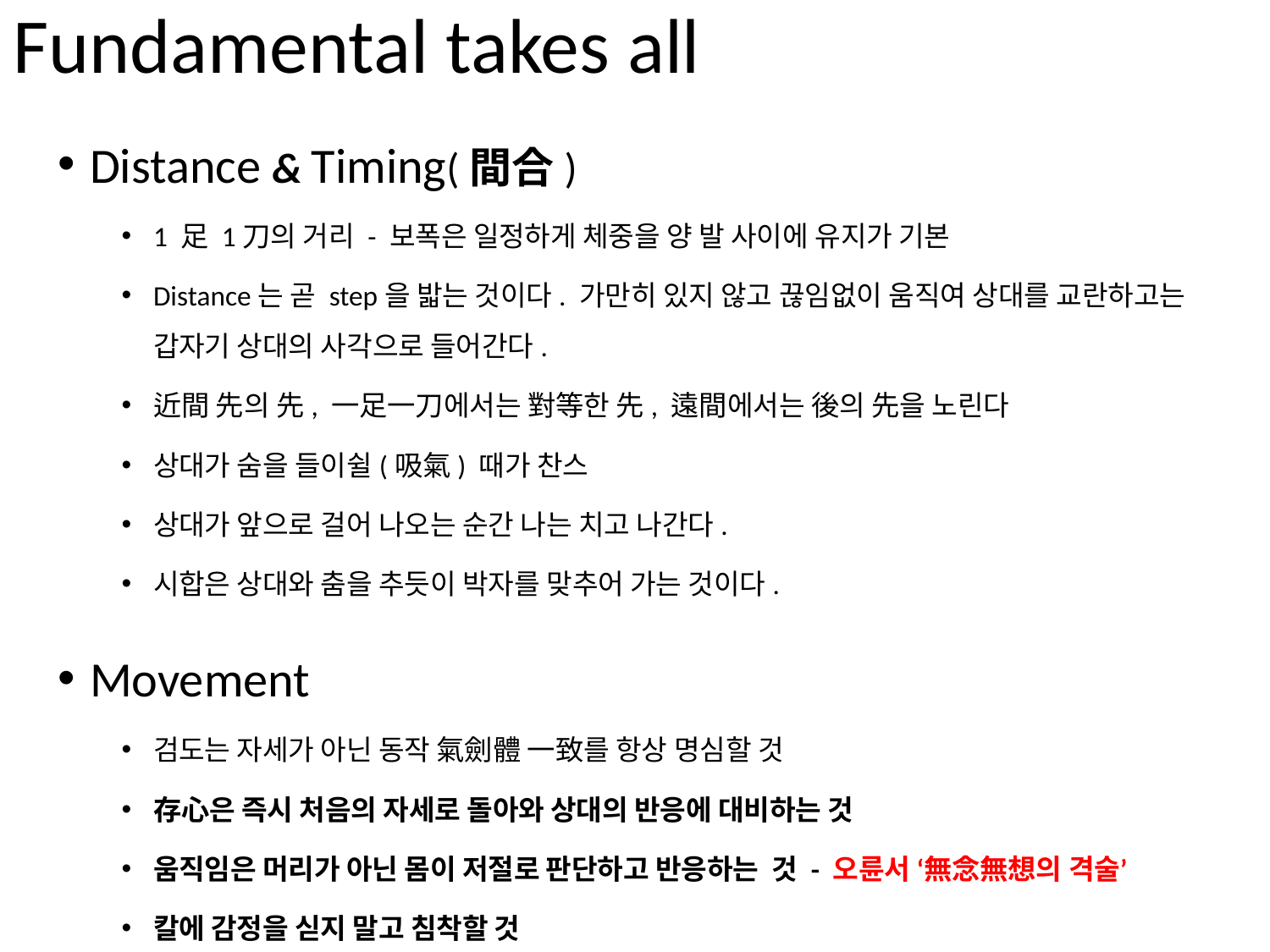

# Fundamental takes all
Distance & Timing(間合)
1 足 1刀의 거리 - 보폭은 일정하게 체중을 양 발 사이에 유지가 기본
Distance는 곧 step을 밟는 것이다. 가만히 있지 않고 끊임없이 움직여 상대를 교란하고는 갑자기 상대의 사각으로 들어간다.
近間 先의 先, 一足一刀에서는 對等한 先, 遠間에서는 後의 先을 노린다
상대가 숨을 들이쉴(吸氣) 때가 찬스
상대가 앞으로 걸어 나오는 순간 나는 치고 나간다.
시합은 상대와 춤을 추듯이 박자를 맞추어 가는 것이다.
Movement
검도는 자세가 아닌 동작 氣劍體 一致를 항상 명심할 것
存心은 즉시 처음의 자세로 돌아와 상대의 반응에 대비하는 것
움직임은 머리가 아닌 몸이 저절로 판단하고 반응하는  것 - 오륜서 ‘無念無想의 격술’
칼에 감정을 싣지 말고 침착할 것